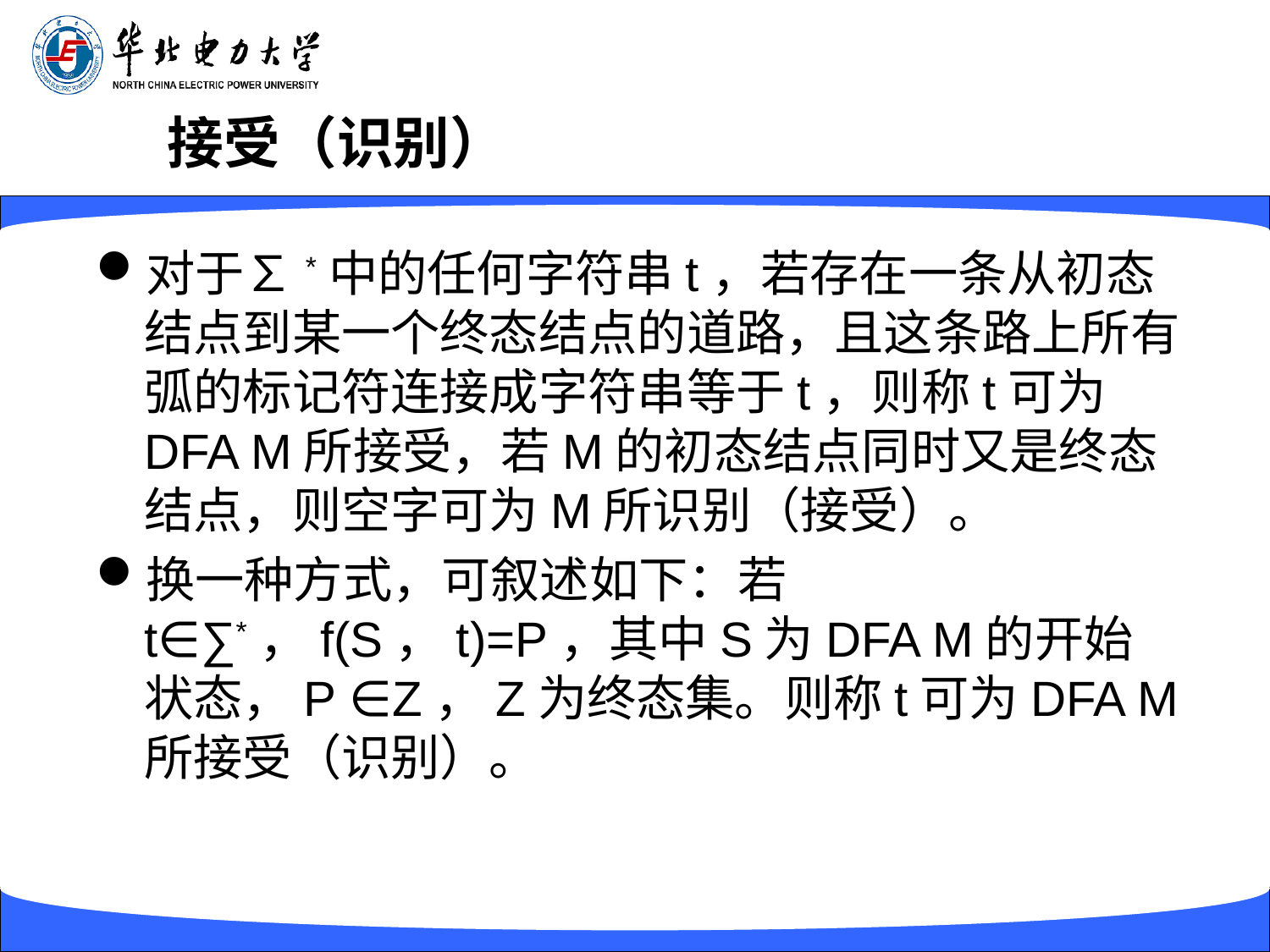

# 接受（识别）
对于∑*中的任何字符串t，若存在一条从初态结点到某一个终态结点的道路，且这条路上所有弧的标记符连接成字符串等于t，则称t可为DFA M所接受，若M的初态结点同时又是终态结点，则空字可为M所识别（接受）。
换一种方式，可叙述如下：若t∈∑*，f(S，t)=P，其中S为DFA M的开始状态，P ∈Z，Z为终态集。则称t可为DFA M所接受（识别）。